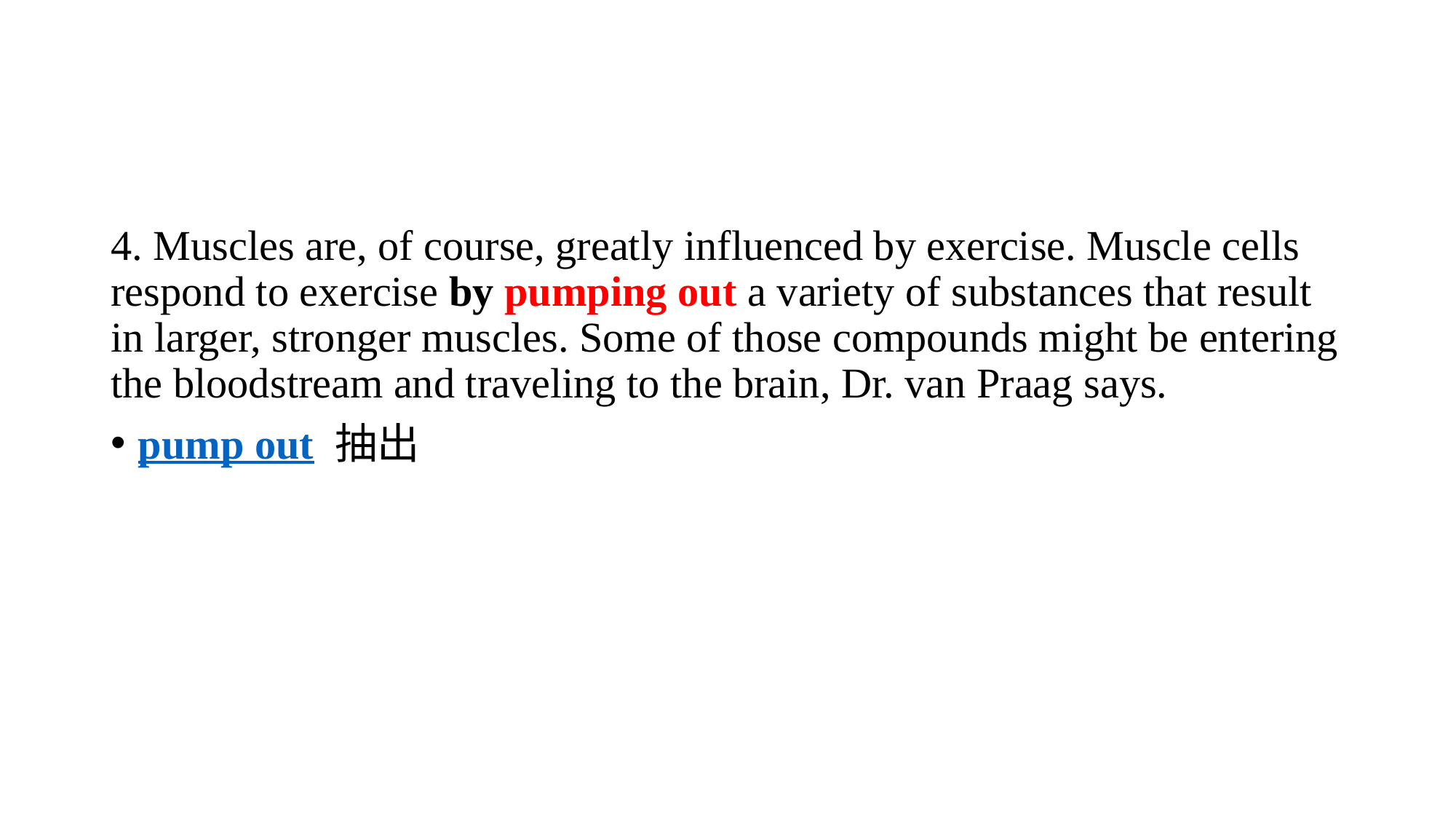

#
4. Muscles are, of course, greatly influenced by exercise. Muscle cells respond to exercise by pumping out a variety of substances that result in larger, stronger muscles. Some of those compounds might be entering the bloodstream and traveling to the brain, Dr. van Praag says.
pump out 抽出